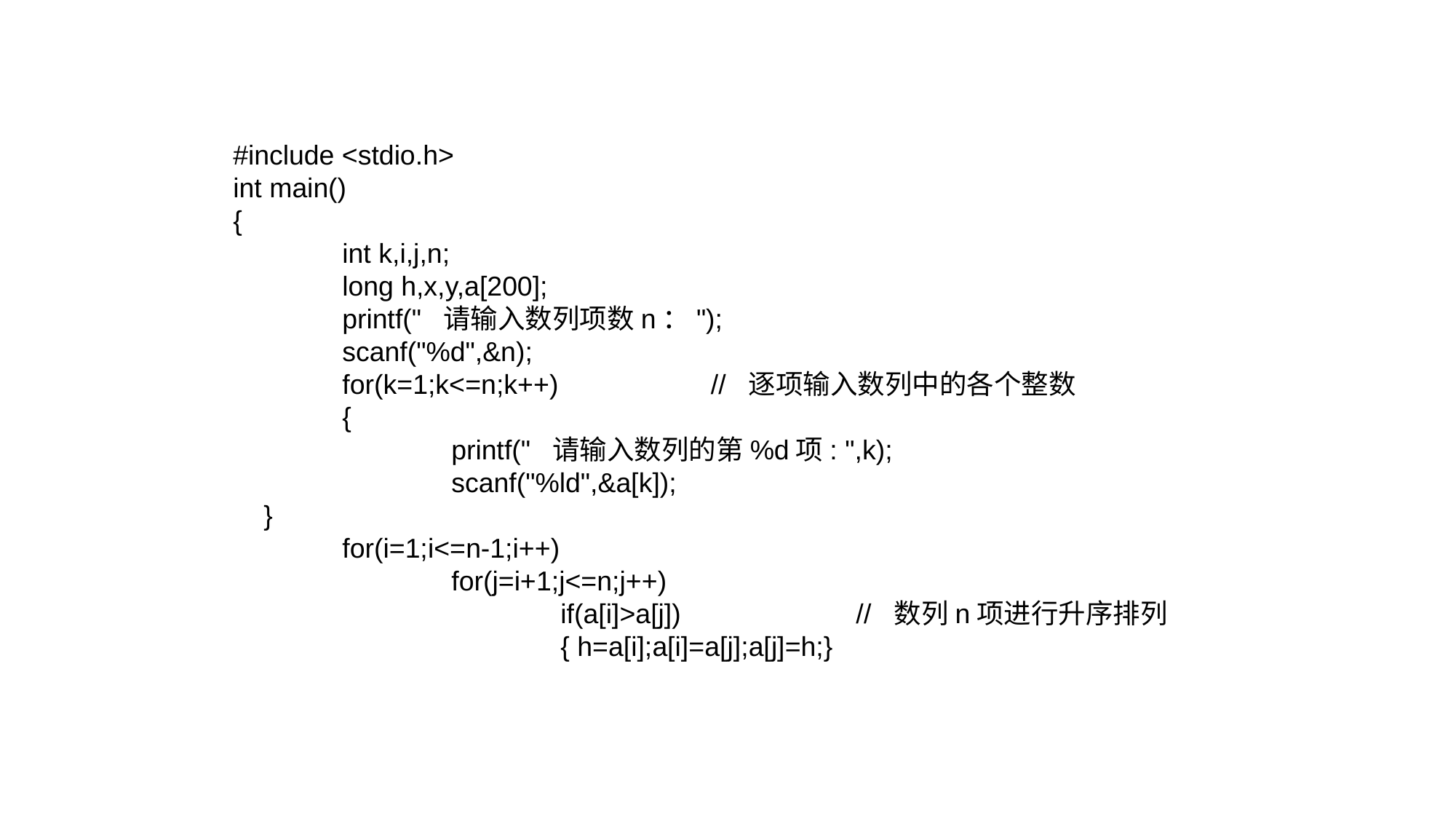

#include <stdio.h>
int main()
{
	int k,i,j,n;
	long h,x,y,a[200];
	printf("  请输入数列项数n：");
	scanf("%d",&n);
	for(k=1;k<=n;k++)                    //  逐项输入数列中的各个整数
	{
		printf("  请输入数列的第%d项: ",k);
		scanf("%ld",&a[k]);
    }
	for(i=1;i<=n-1;i++)
		for(j=i+1;j<=n;j++)
			if(a[i]>a[j])                       //  数列n项进行升序排列
			{ h=a[i];a[i]=a[j];a[j]=h;}